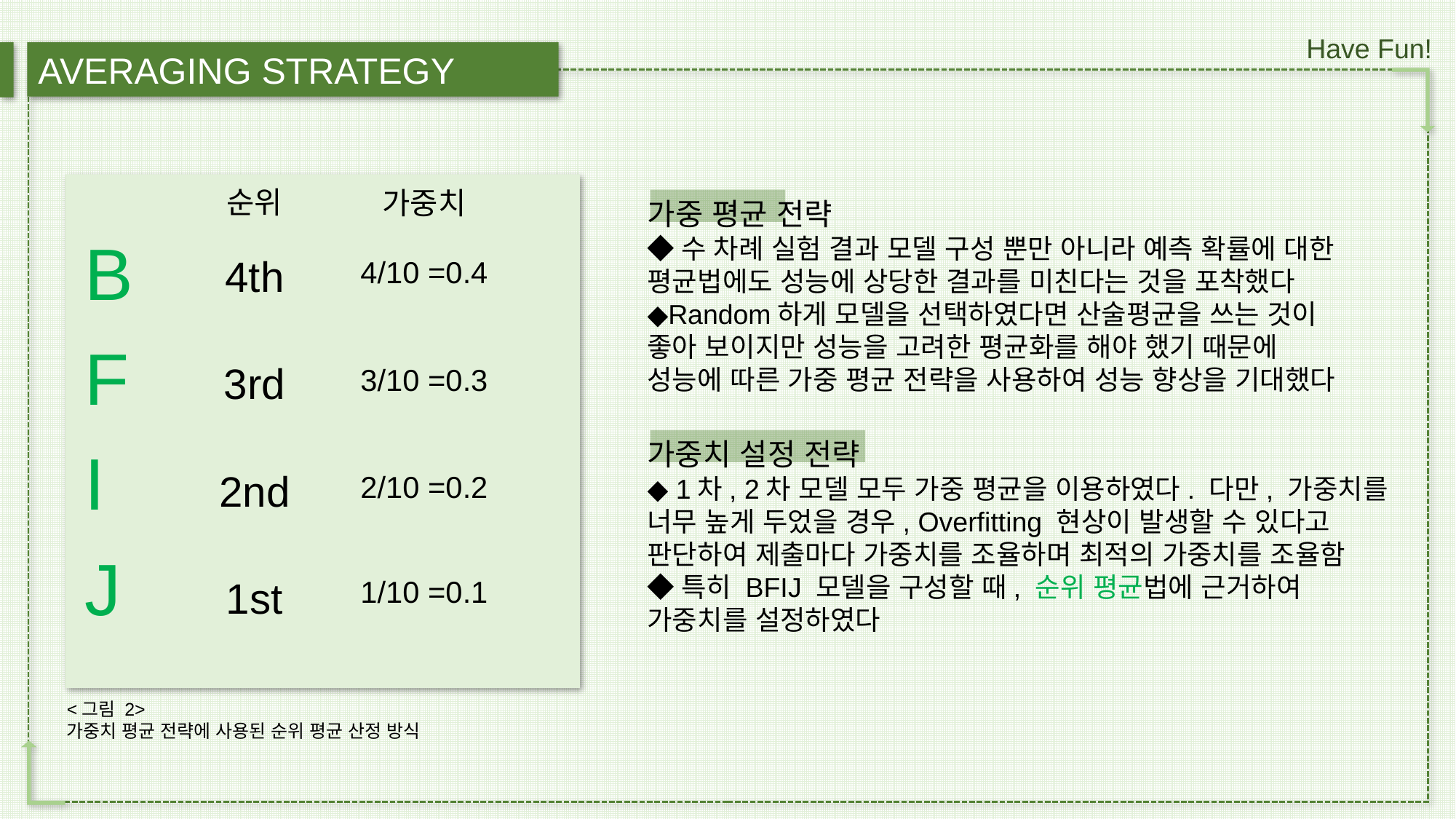

Have Fun!

AVERAGING STRATEGY

순위
가중치

가중 평균 전략
◆수 차례 실험 결과 모델 구성 뿐만 아니라 예측 확률에 대한 평균법에도 성능에 상당한 결과를 미친다는 것을 포착했다
◆Random하게 모델을 선택하였다면 산술평균을 쓰는 것이
좋아 보이지만 성능을 고려한 평균화를 해야 했기 때문에
성능에 따른 가중 평균 전략을 사용하여 성능 향상을 기대했다
B
4th
4/10 =0.4
F
3rd
3/10 =0.3

가중치 설정 전략
◆ 1차, 2차 모델 모두 가중 평균을 이용하였다. 다만, 가중치를
너무 높게 두었을 경우, Overfitting 현상이 발생할 수 있다고
판단하여 제출마다 가중치를 조율하며 최적의 가중치를 조율함
◆특히 BFIJ 모델을 구성할 때, 순위 평균법에 근거하여 가중치를 설정하였다
I
2nd
2/10 =0.2
J
1st
1/10 =0.1
<그림 2>
가중치 평균 전략에 사용된 순위 평균 산정 방식